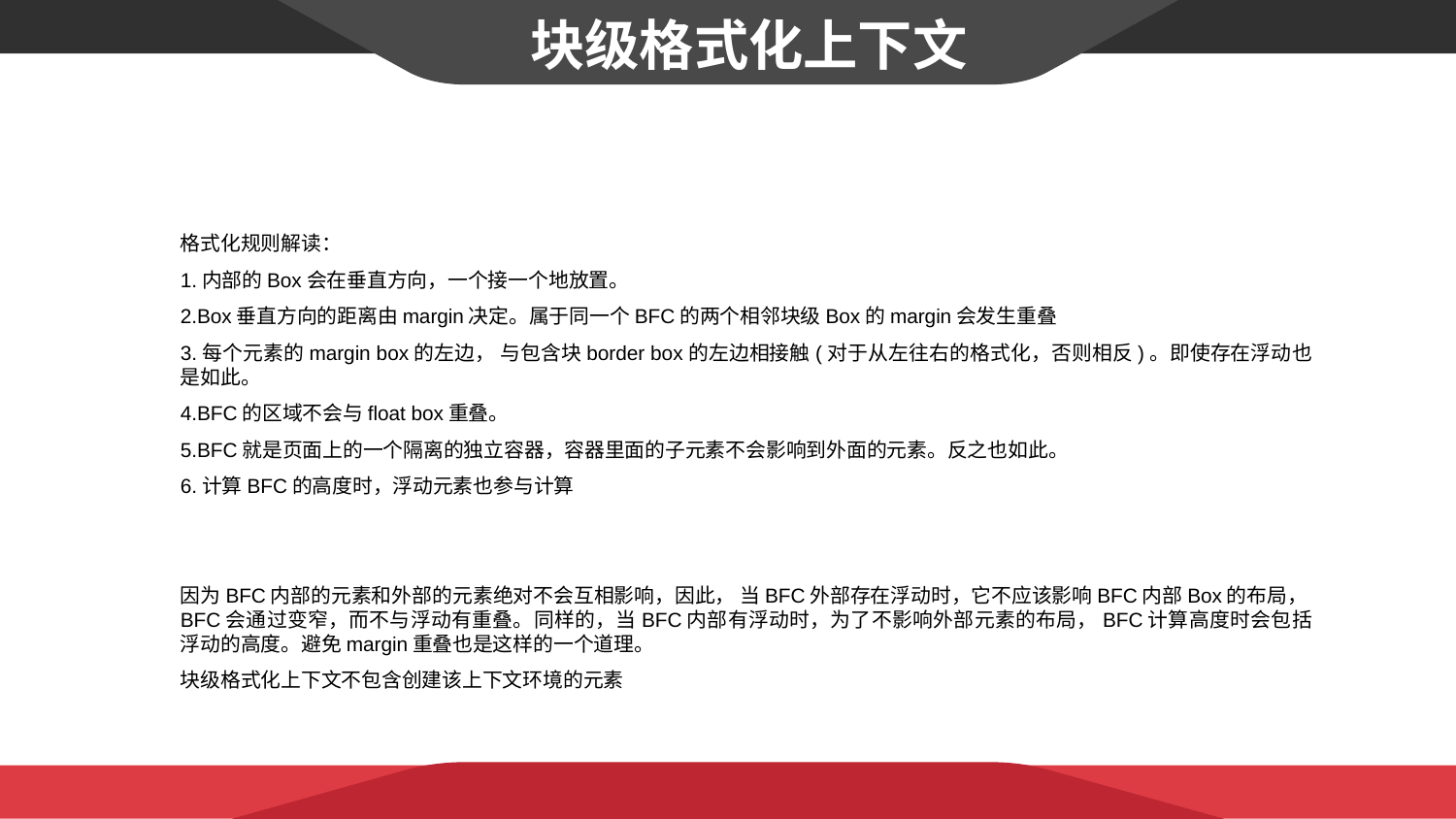

块级格式化上下文
格式化规则解读：
1.内部的Box会在垂直方向，一个接一个地放置。
2.Box垂直方向的距离由margin决定。属于同一个BFC的两个相邻块级Box的margin会发生重叠
3.每个元素的margin box的左边， 与包含块border box的左边相接触(对于从左往右的格式化，否则相反)。即使存在浮动也是如此。
4.BFC的区域不会与float box重叠。
5.BFC就是页面上的一个隔离的独立容器，容器里面的子元素不会影响到外面的元素。反之也如此。
6.计算BFC的高度时，浮动元素也参与计算

因为BFC内部的元素和外部的元素绝对不会互相影响，因此， 当BFC外部存在浮动时，它不应该影响BFC内部Box的布局，BFC会通过变窄，而不与浮动有重叠。同样的，当BFC内部有浮动时，为了不影响外部元素的布局，BFC计算高度时会包括浮动的高度。避免margin重叠也是这样的一个道理。
块级格式化上下文不包含创建该上下文环境的元素